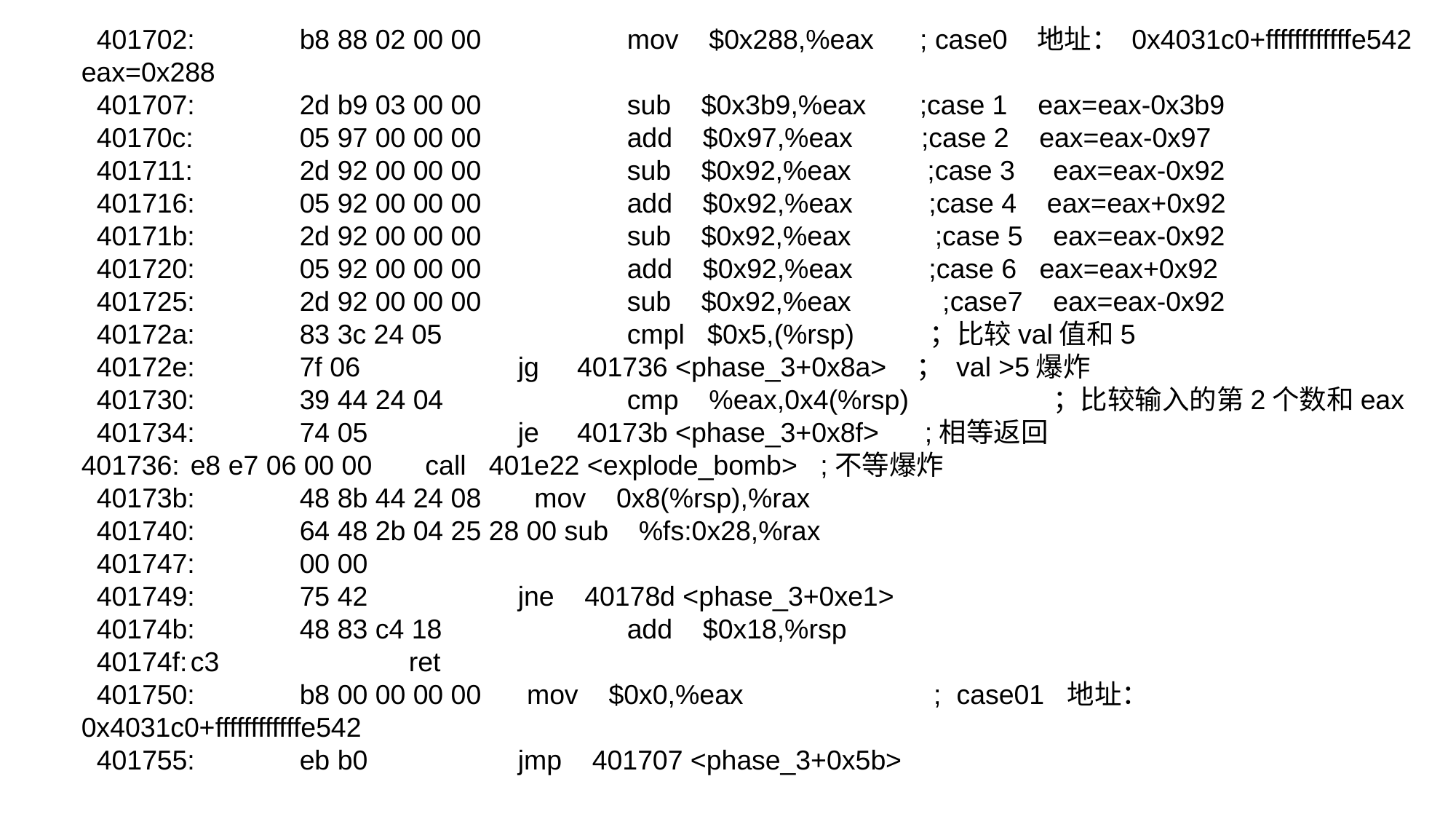

401702:	b8 88 02 00 00     	mov    $0x288,%eax      ; case0   地址： 0x4031c0+ffffffffffffe542 eax=0x288
  401707:	2d b9 03 00 00     	sub    $0x3b9,%eax       ;case 1    eax=eax-0x3b9
  40170c:	05 97 00 00 00      	add    $0x97,%eax         ;case 2    eax=eax-0x97
  401711:	2d 92 00 00 00     	sub    $0x92,%eax          ;case 3     eax=eax-0x92
  401716:	05 92 00 00 00      	add    $0x92,%eax          ;case 4    eax=eax+0x92
  40171b:	2d 92 00 00 00     	sub    $0x92,%eax           ;case 5    eax=eax-0x92
  401720:	05 92 00 00 00      	add    $0x92,%eax          ;case 6   eax=eax+0x92
  401725:	2d 92 00 00 00     	sub    $0x92,%eax            ;case7    eax=eax-0x92
  40172a:	83 3c 24 05          	cmpl   $0x5,(%rsp)         ；比较val值和5
  40172e:	7f 06                	jg     401736 <phase_3+0x8a>   ； val >5爆炸
  401730:	39 44 24 04          	cmp    %eax,0x4(%rsp)                  ；比较输入的第2个数和eax
  401734:	74 05                	je     40173b <phase_3+0x8f>      ;相等返回
401736:	e8 e7 06 00 00       call   401e22 <explode_bomb>   ;不等爆炸
  40173b:	48 8b 44 24 08       mov    0x8(%rsp),%rax
  401740:	64 48 2b 04 25 28 00 sub    %fs:0x28,%rax
  401747:	00 00
  401749:	75 42                	jne    40178d <phase_3+0xe1>
  40174b:	48 83 c4 18          	add    $0x18,%rsp
  40174f:	c3                   	ret
  401750:	b8 00 00 00 00      mov    $0x0,%eax                         ;  case01  地址： 0x4031c0+ffffffffffffe542
  401755:	eb b0                	jmp    401707 <phase_3+0x5b>